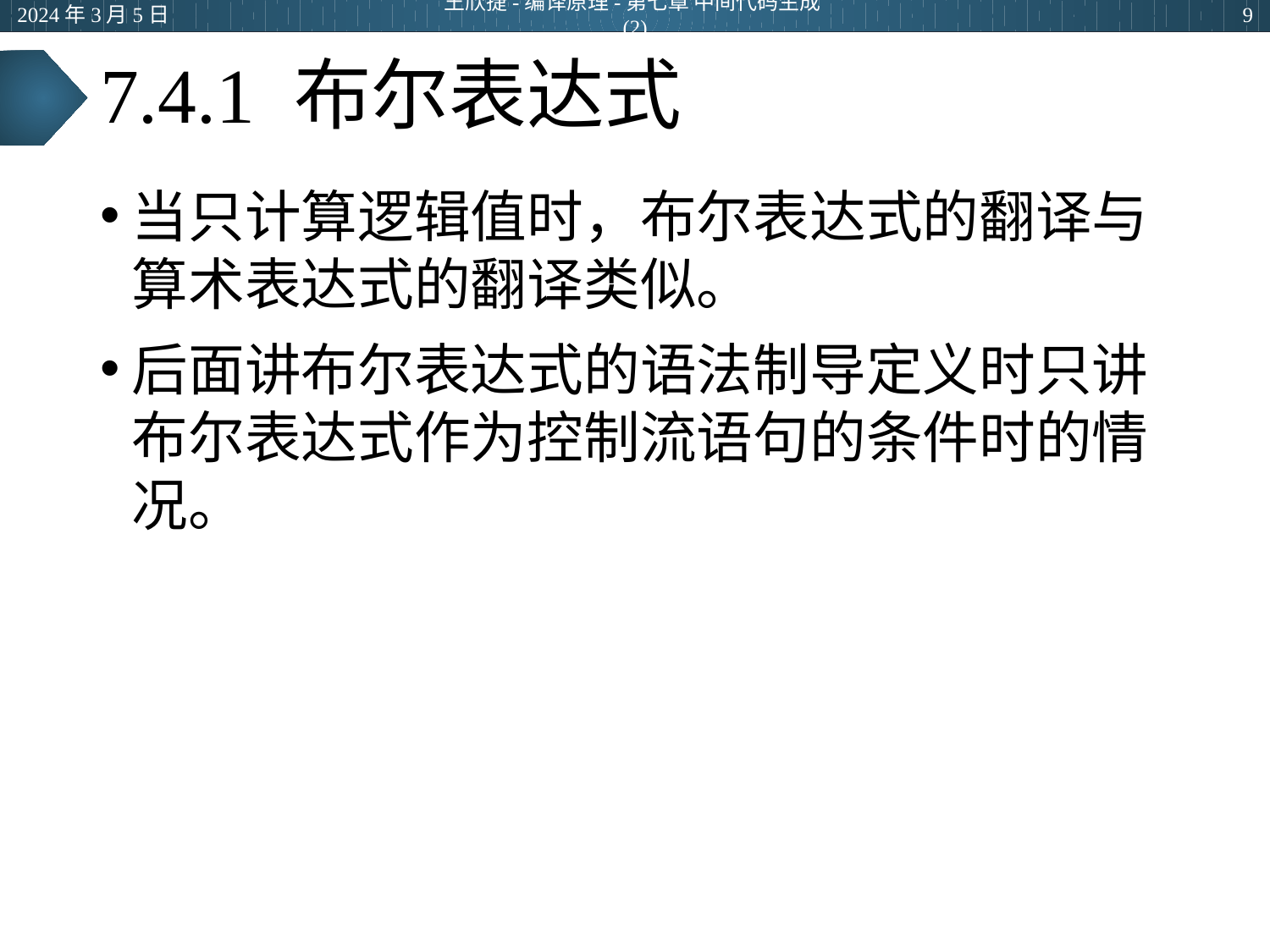

2024年3月5日
王欣捷-编译原理-第七章 中间代码生成(2)
9
# 7.4.1 布尔表达式
当只计算逻辑值时，布尔表达式的翻译与算术表达式的翻译类似。
后面讲布尔表达式的语法制导定义时只讲布尔表达式作为控制流语句的条件时的情况。